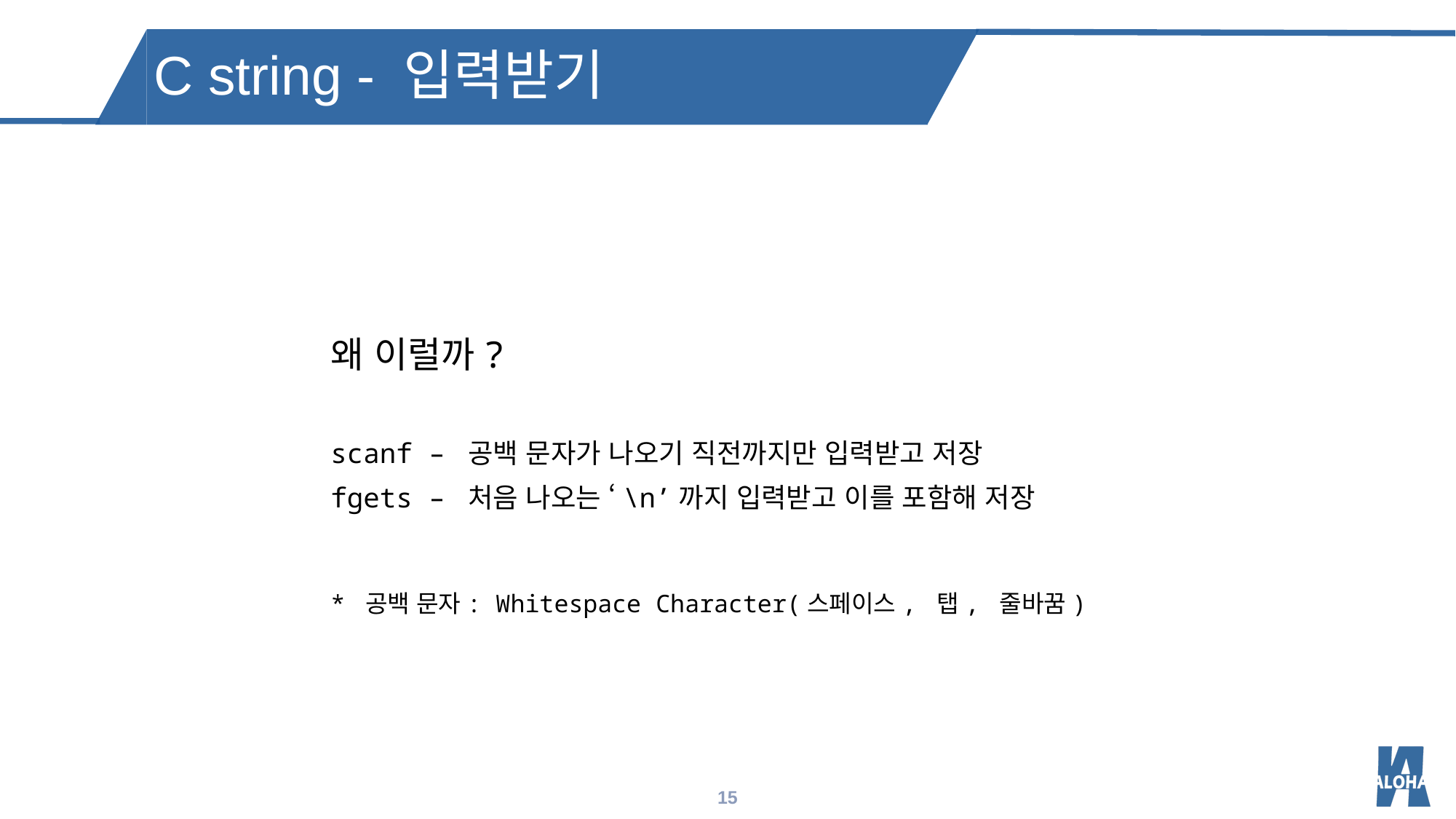

C string - 입력받기
왜 이럴까?
scanf – 공백 문자가 나오기 직전까지만 입력받고 저장
fgets – 처음 나오는 ‘\n’까지 입력받고 이를 포함해 저장
* 공백 문자: Whitespace Character(스페이스, 탭, 줄바꿈)
15